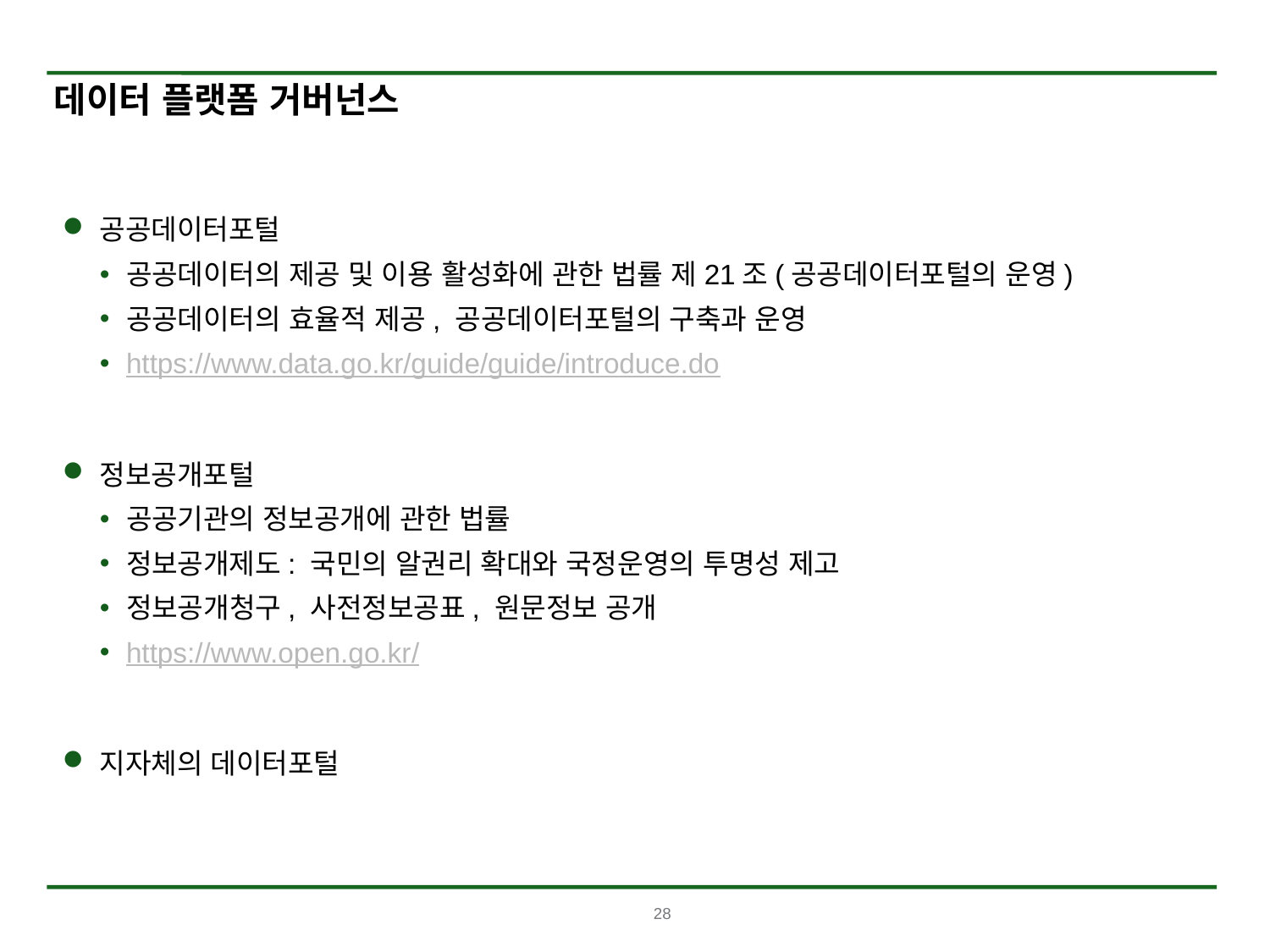

# 데이터 플랫폼 거버넌스
공공데이터포털
공공데이터의 제공 및 이용 활성화에 관한 법률 제21조(공공데이터포털의 운영)
공공데이터의 효율적 제공, 공공데이터포털의 구축과 운영
https://www.data.go.kr/guide/guide/introduce.do

정보공개포털
공공기관의 정보공개에 관한 법률
정보공개제도: 국민의 알권리 확대와 국정운영의 투명성 제고
정보공개청구, 사전정보공표, 원문정보 공개
https://www.open.go.kr/

지자체의 데이터포털